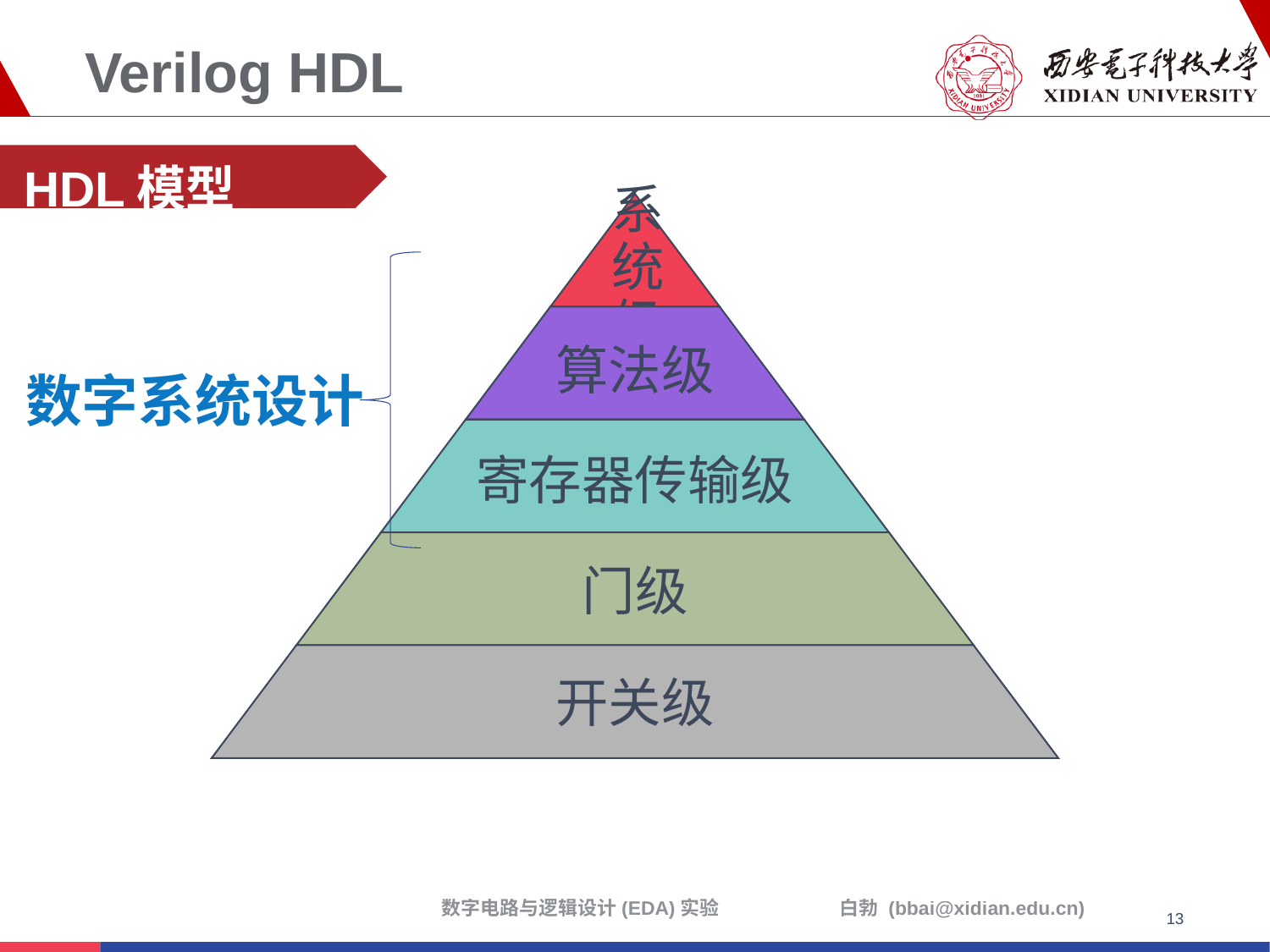

# Verilog HDL
HDL模型
系统级
算法级
寄存器传输级
门级
开关级

数字系统设计
13